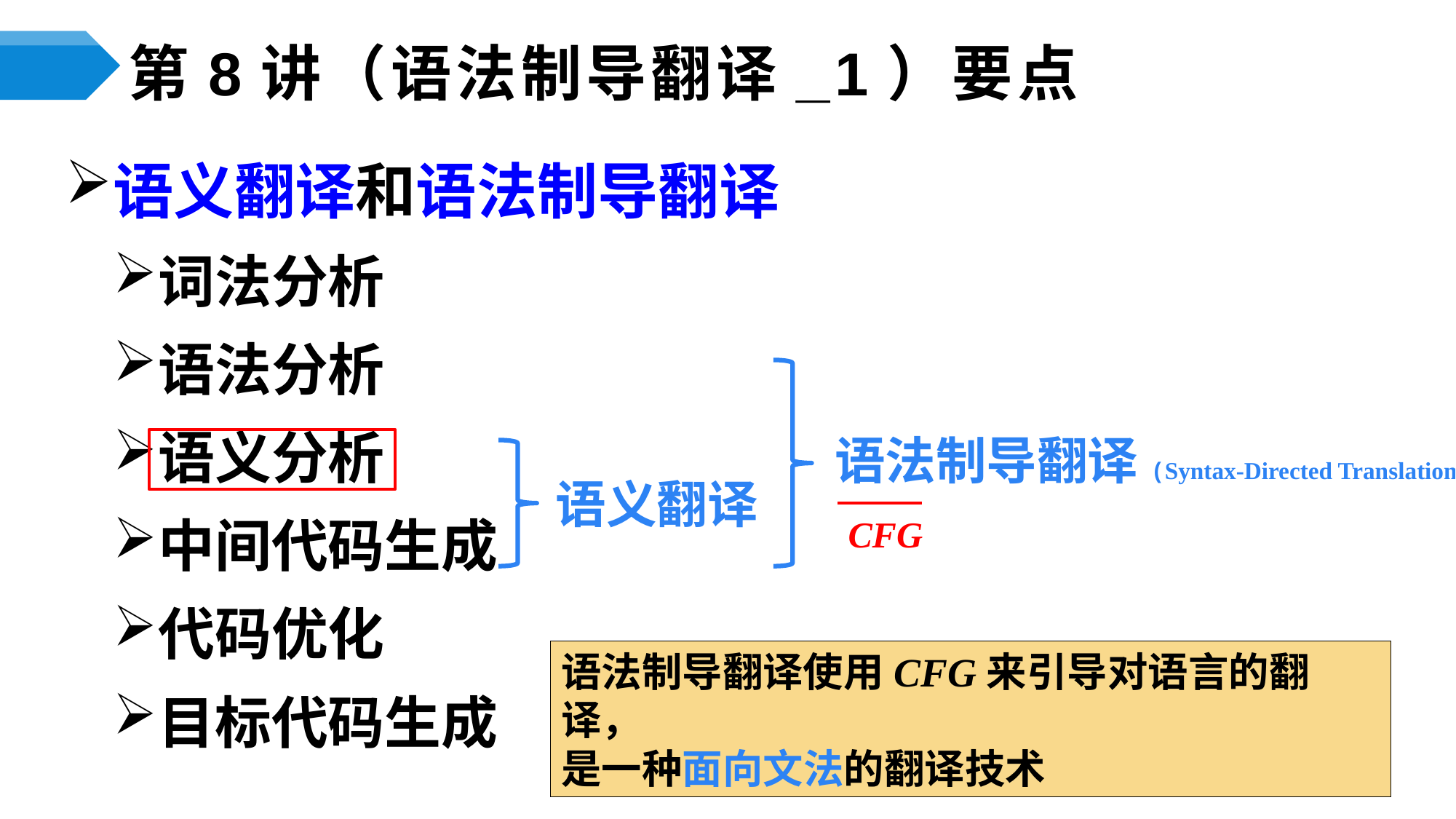

# 第8讲（语法制导翻译_1）要点
语义翻译和语法制导翻译
词法分析
语法分析
语义分析
中间代码生成
代码优化
目标代码生成

语法制导翻译(Syntax-Directed Translation)

语义翻译
CFG
语法制导翻译使用CFG来引导对语言的翻译，
是一种面向文法的翻译技术